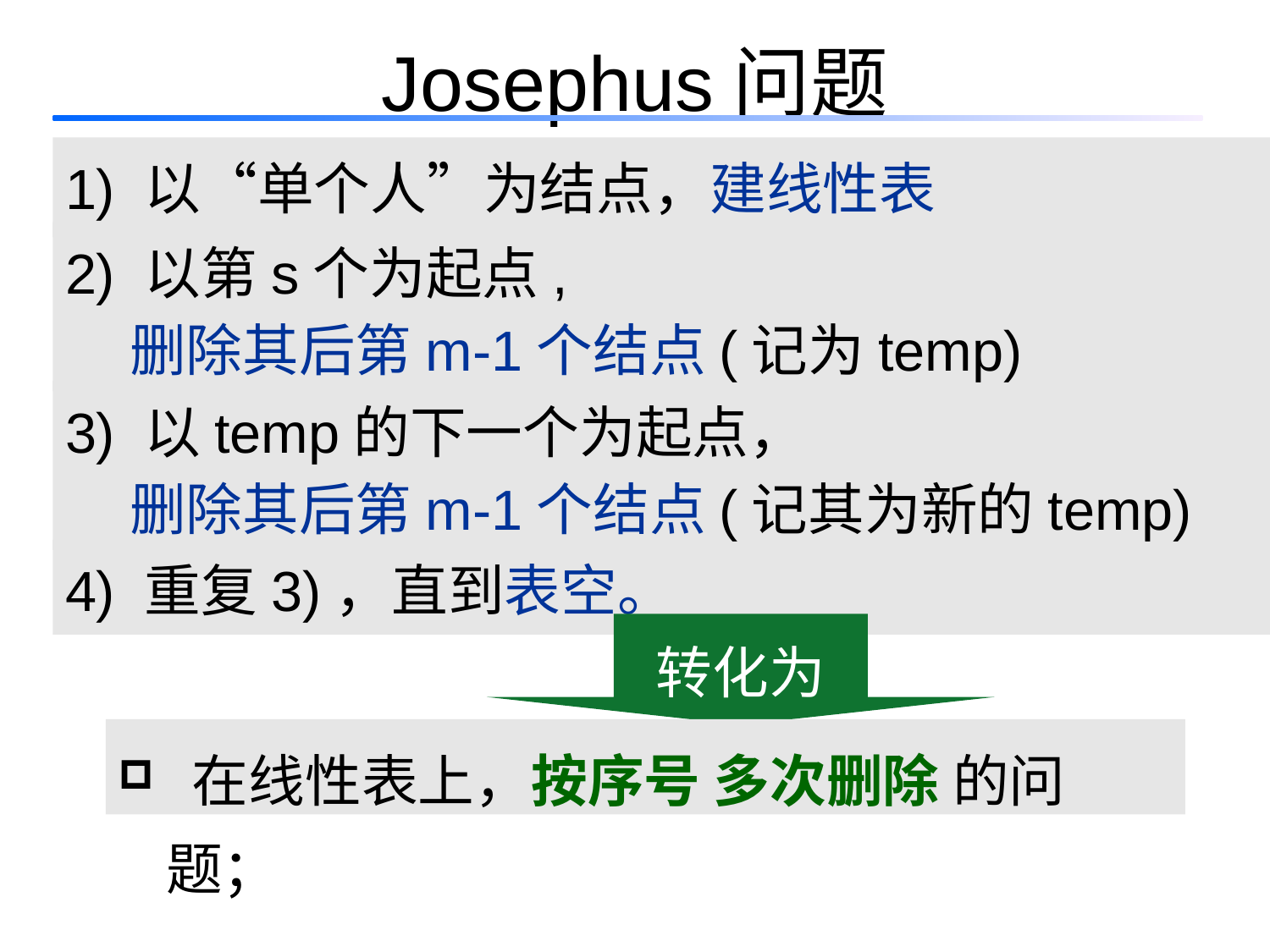

Josephus问题

1) 以“单个人”为结点，建线性表
2) 以第s个为起点,
    删除其后第m-1个结点(记为temp)
3) 以temp的下一个为起点，
    删除其后第m-1个结点(记其为新的temp)
4) 重复3)，直到表空。
转化为
 在线性表上，按序号 多次删除 的问题；